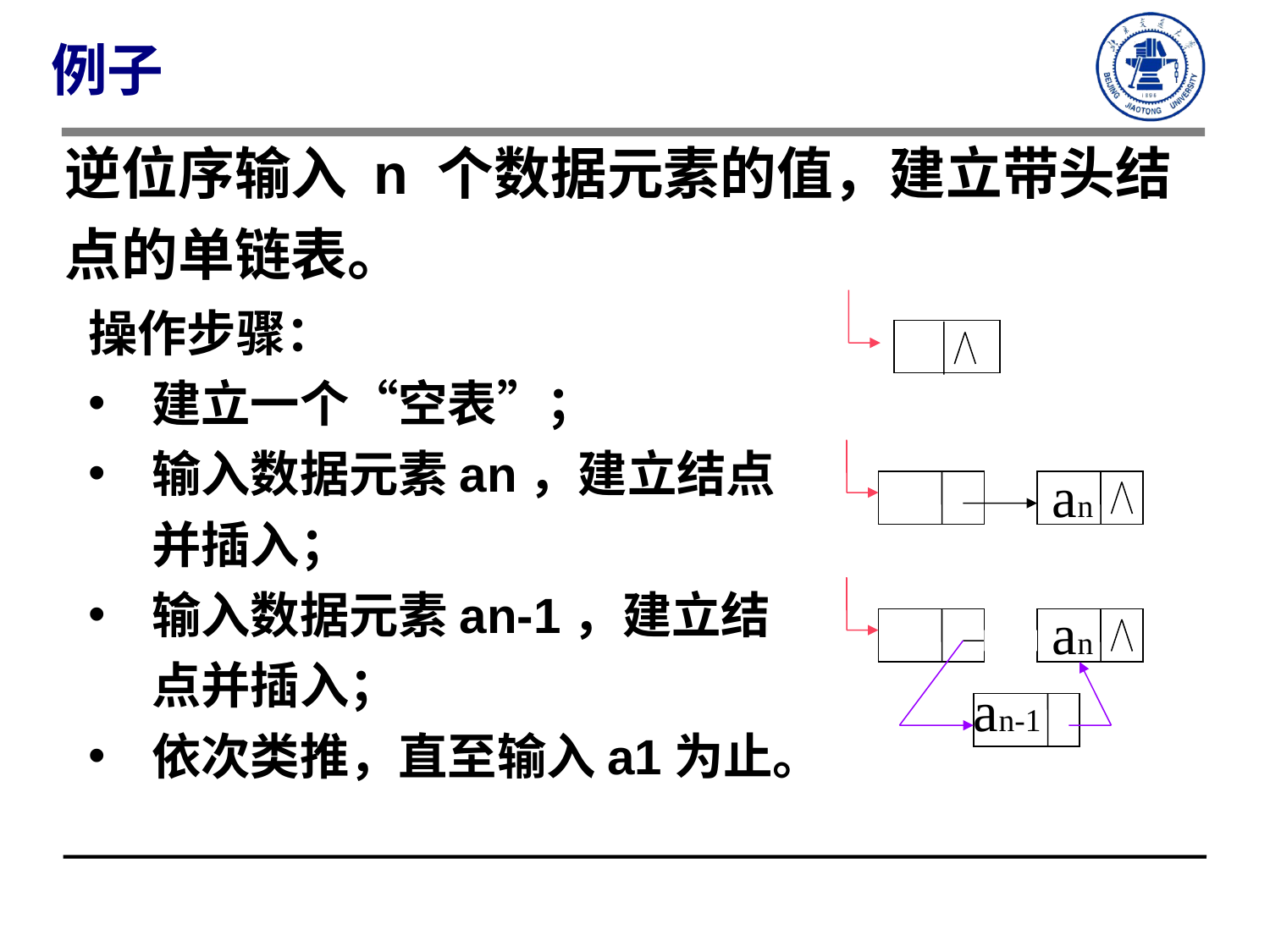

例子
逆位序输入 n 个数据元素的值，建立带头结点的单链表。
操作步骤：
建立一个“空表”；
输入数据元素an，建立结点并插入；
输入数据元素an-1，建立结点并插入；
依次类推，直至输入a1为止。

an

an

an-1